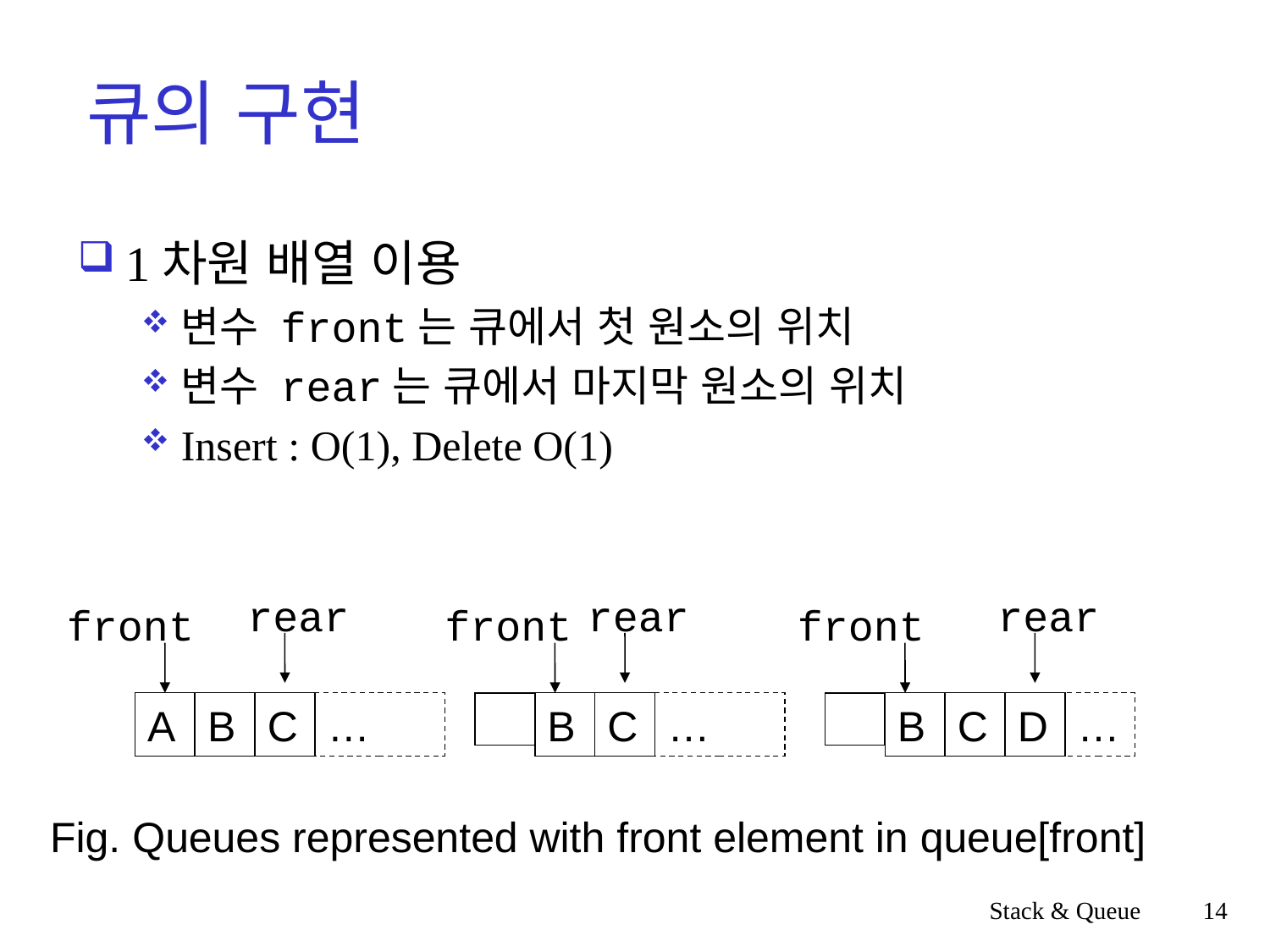

# 큐의 구현
1차원 배열 이용
변수 front는 큐에서 첫 원소의 위치
변수 rear는 큐에서 마지막 원소의 위치
Insert : O(1), Delete O(1)
rear
rear
rear
front
front
front

A
B
C
…

B
C
…

B
C
D
…
Fig. Queues represented with front element in queue[front]
Stack & Queue
14